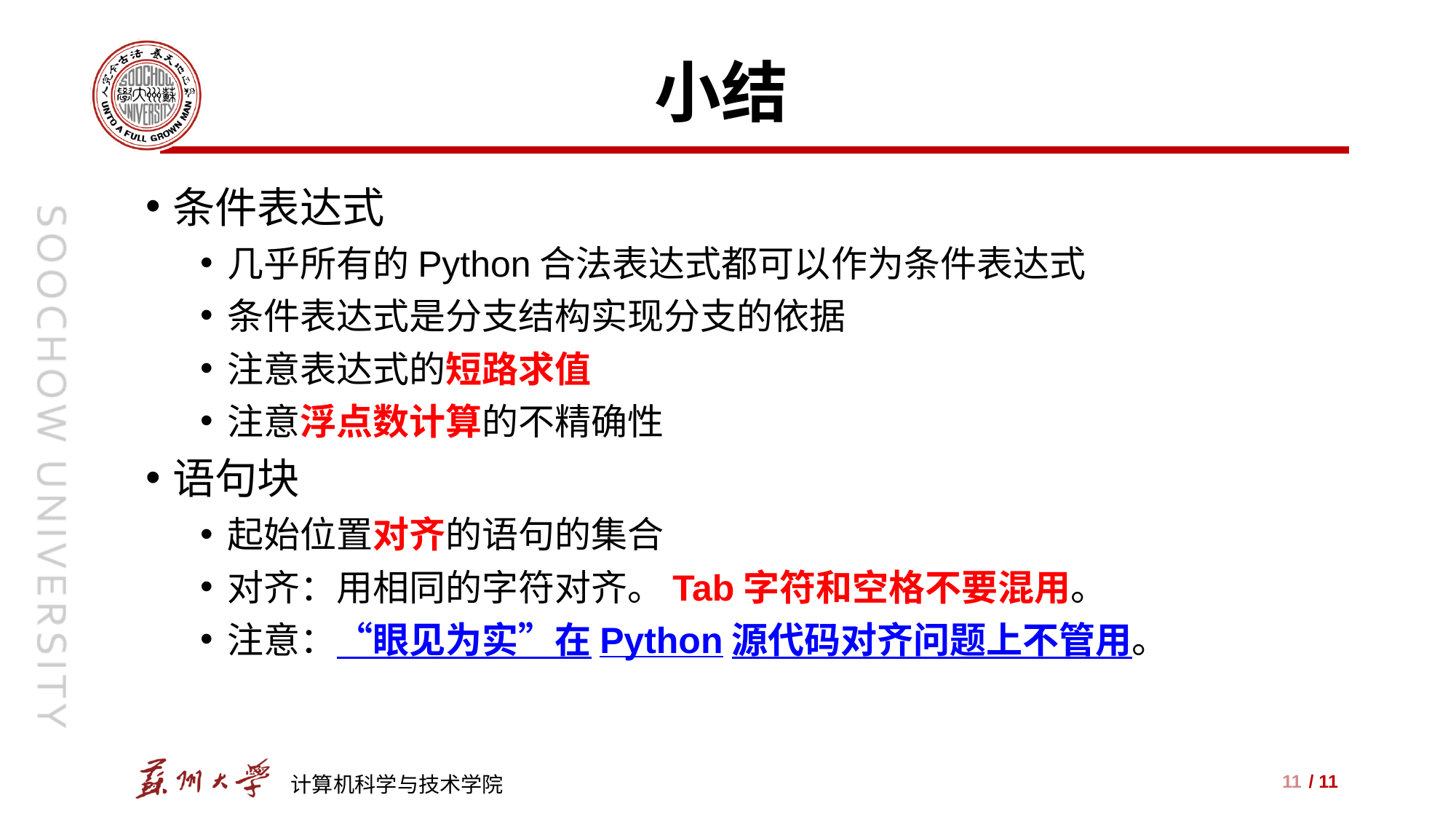

# 小结
条件表达式
几乎所有的Python合法表达式都可以作为条件表达式
条件表达式是分支结构实现分支的依据
注意表达式的短路求值
注意浮点数计算的不精确性
语句块
起始位置对齐的语句的集合
对齐：用相同的字符对齐。Tab字符和空格不要混用。
注意：“眼见为实”在Python源代码对齐问题上不管用。
11